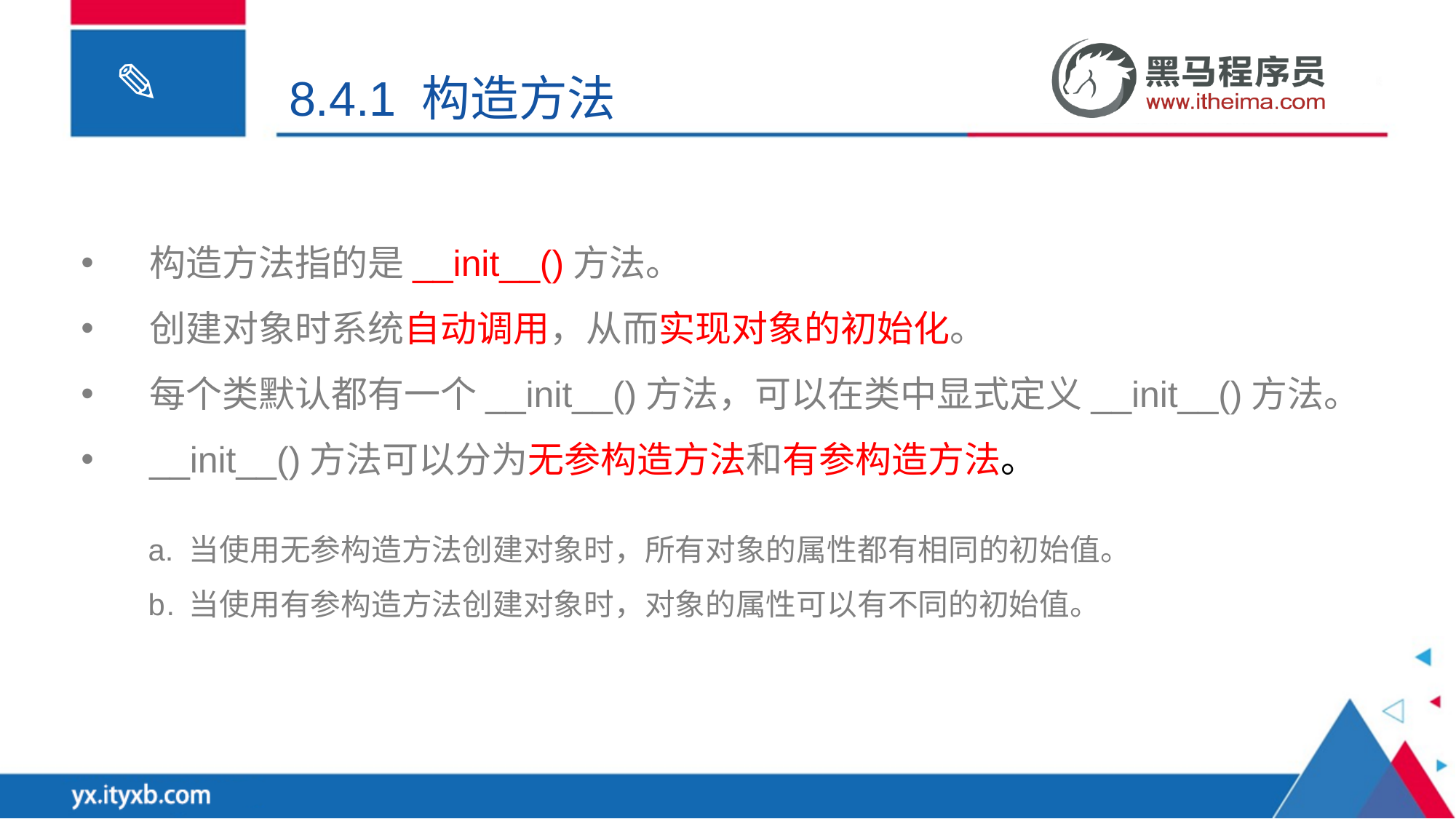

8.4.1 构造方法
构造方法指的是__init__()方法。
创建对象时系统自动调用，从而实现对象的初始化。
每个类默认都有一个__init__()方法，可以在类中显式定义__init__()方法。
__init__()方法可以分为无参构造方法和有参构造方法。

当使用无参构造方法创建对象时，所有对象的属性都有相同的初始值。
当使用有参构造方法创建对象时，对象的属性可以有不同的初始值。